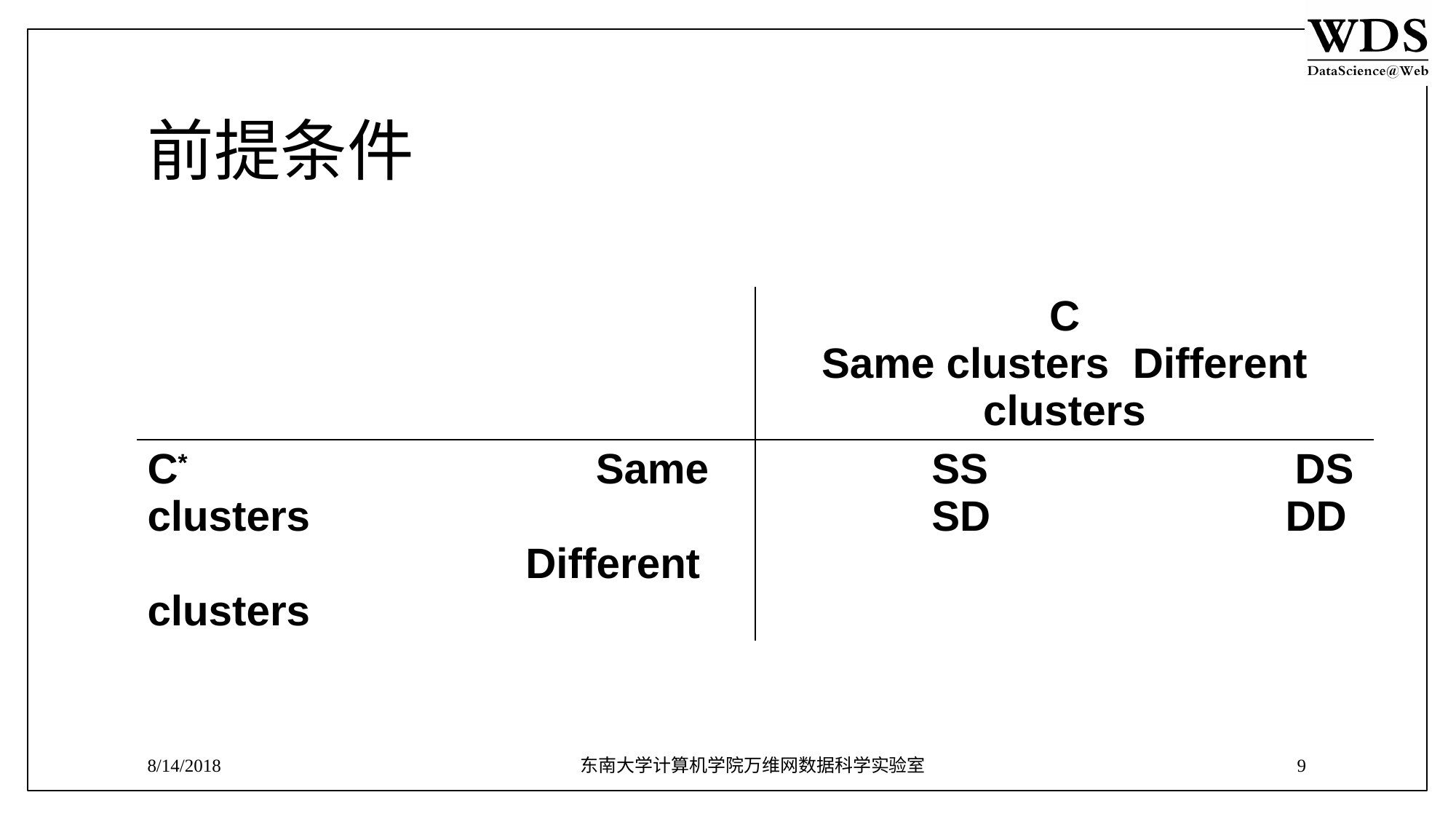

# 前提条件
|  | C Same clusters Different clusters |
| --- | --- |
| C\* Same clusters Different clusters | SS DS SD DD |
8/14/2018
东南大学计算机学院万维网数据科学实验室
9